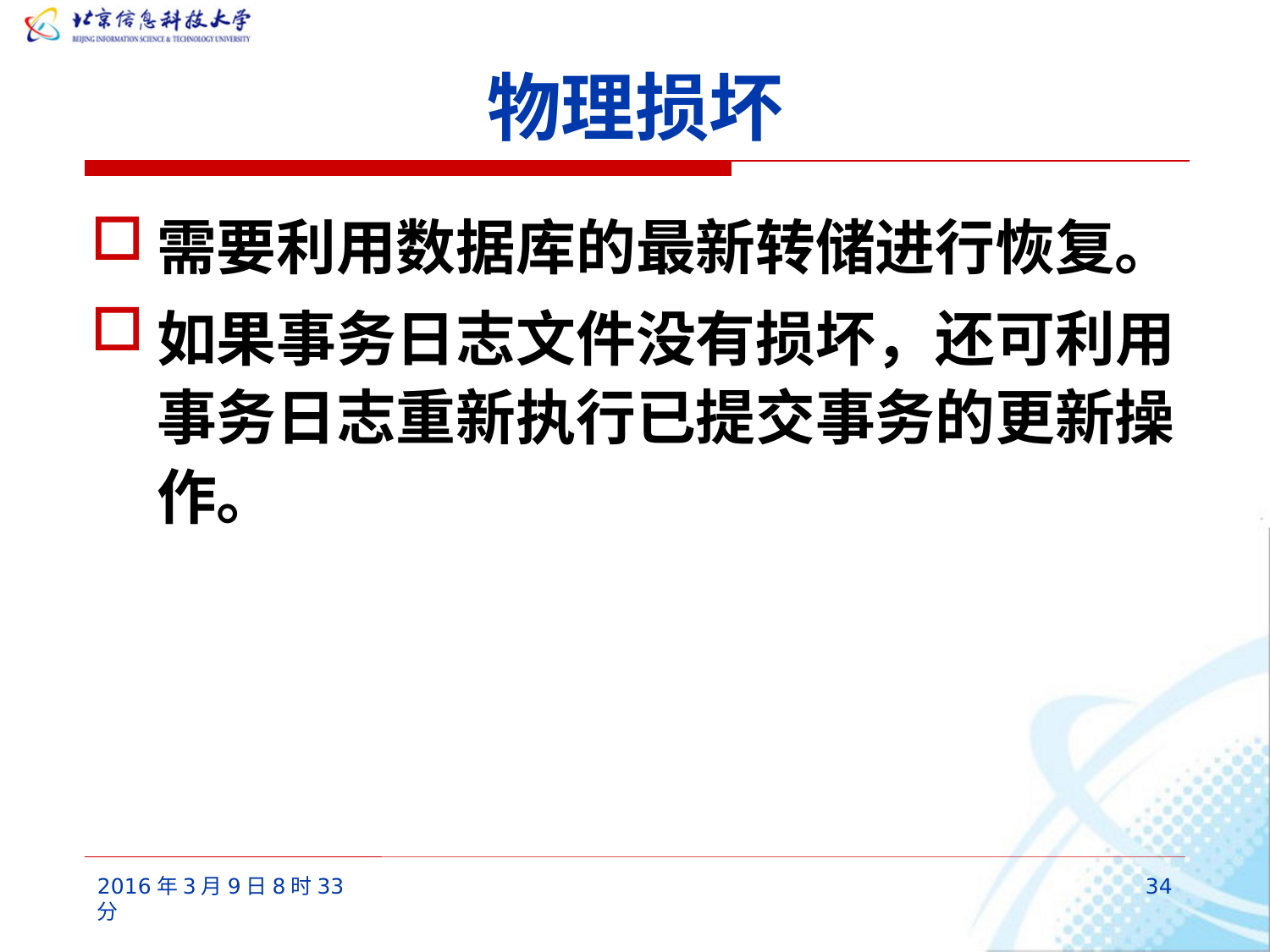

# 物理损坏
需要利用数据库的最新转储进行恢复。
如果事务日志文件没有损坏，还可利用事务日志重新执行已提交事务的更新操作。
2016年3月9日8时33分
34